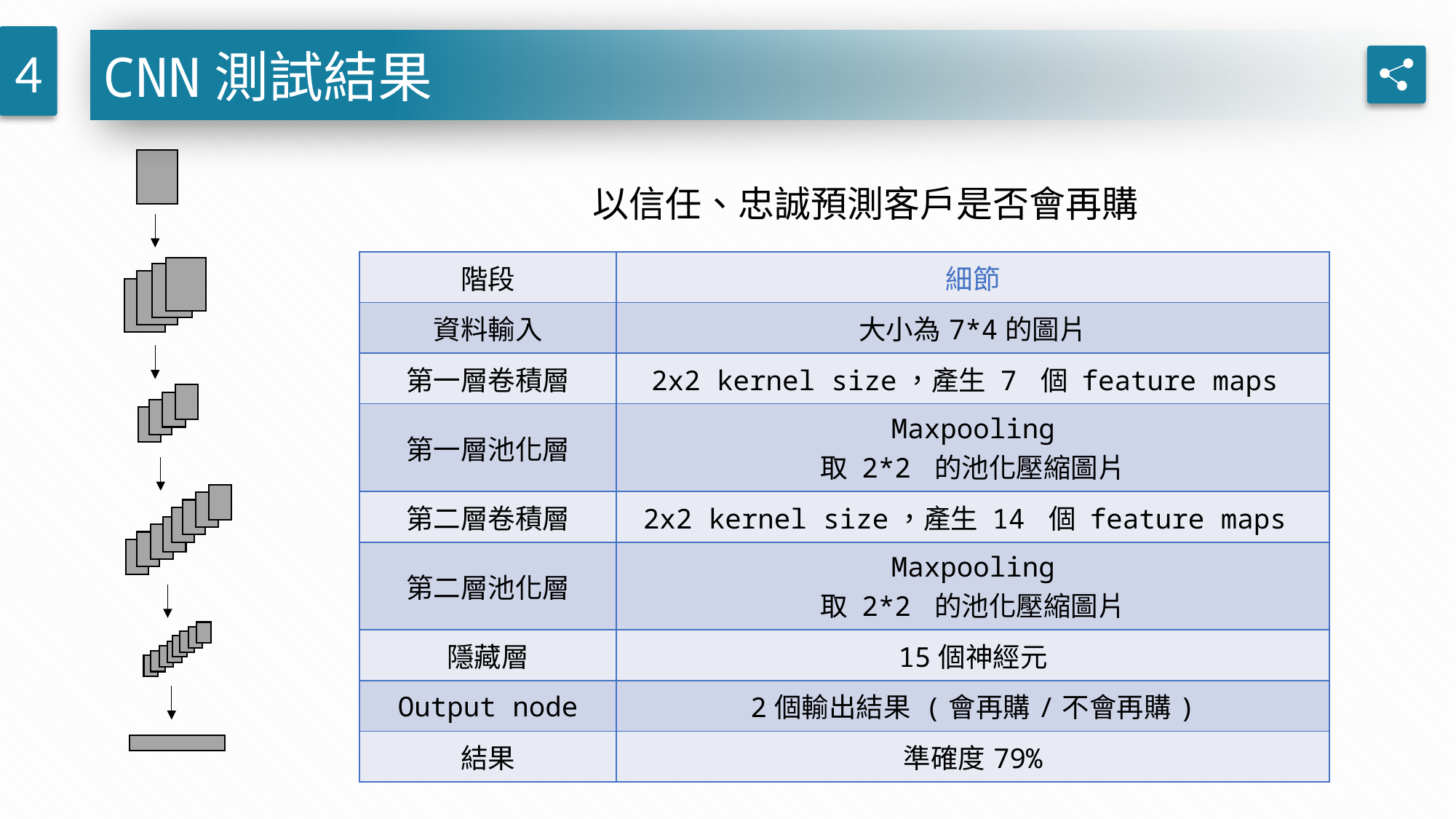

4

CNN測試結果

以信任、忠誠預測客戶是否會再購
| 階段 | 細節 |
| --- | --- |
| 資料輸入 | 大小為7\*4的圖片 |
| 第一層卷積層 | 2x2 kernel size，產生 7 個 feature maps |
| 第一層池化層 | Maxpooling 取 2\*2 的池化壓縮圖片 |
| 第二層卷積層 | 2x2 kernel size，產生 14 個 feature maps |
| 第二層池化層 | Maxpooling 取 2\*2 的池化壓縮圖片 |
| 隱藏層 | 15個神經元 |
| Output node | 2個輸出結果 (會再購/不會再購) |
| 結果 | 準確度79% |